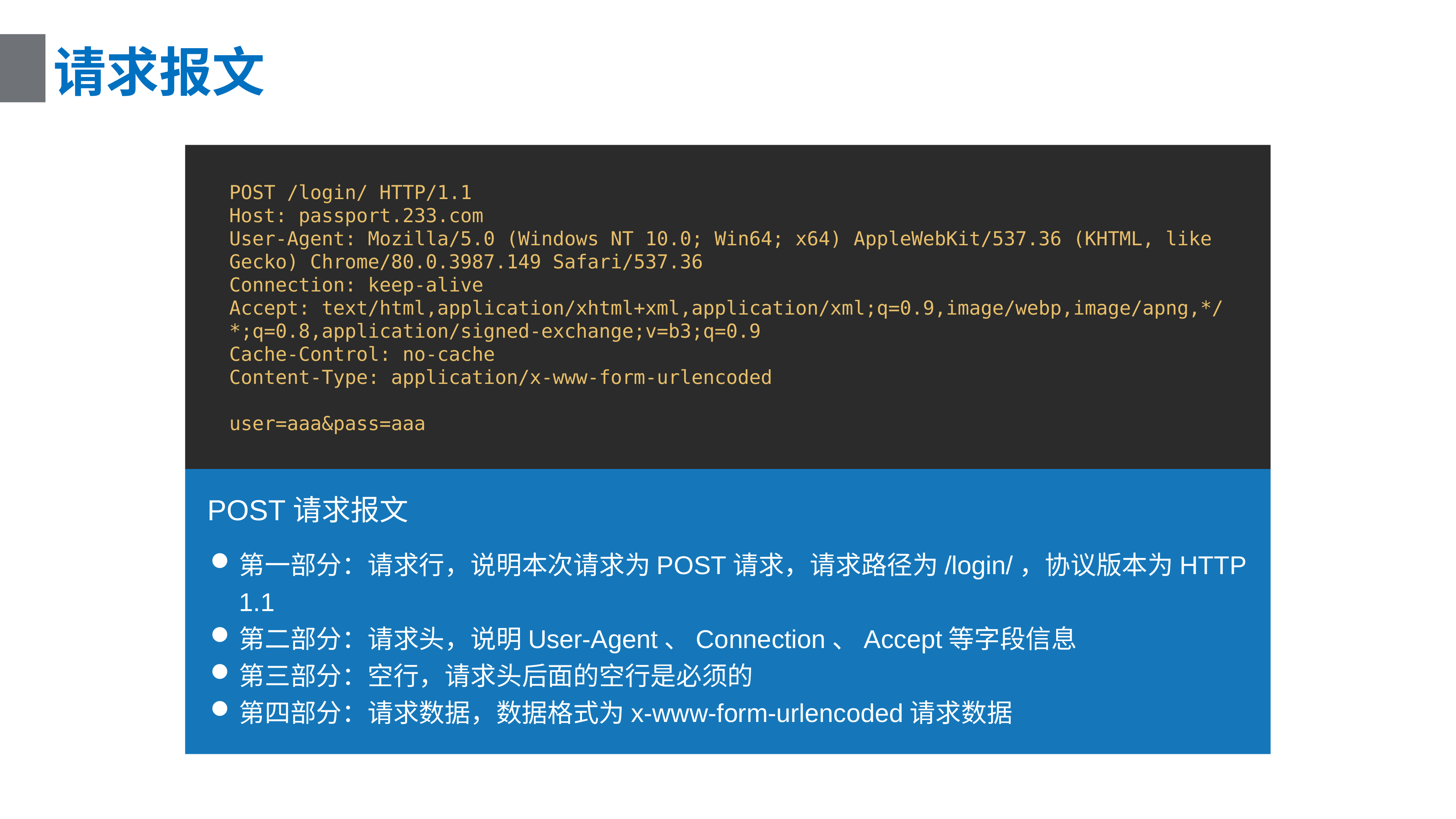

请求报文
POST /login/ HTTP/1.1
Host: passport.233.com
User-Agent: Mozilla/5.0 (Windows NT 10.0; Win64; x64) AppleWebKit/537.36 (KHTML, like Gecko) Chrome/80.0.3987.149 Safari/537.36
Connection: keep-alive
Accept: text/html,application/xhtml+xml,application/xml;q=0.9,image/webp,image/apng,*/*;q=0.8,application/signed-exchange;v=b3;q=0.9
Cache-Control: no-cache
Content-Type: application/x-www-form-urlencoded

user=aaa&pass=aaa

POST请求报文
第一部分：请求行，说明本次请求为POST请求，请求路径为/login/，协议版本为HTTP 1.1
第二部分：请求头，说明User-Agent、Connection、Accept等字段信息
第三部分：空行，请求头后面的空行是必须的
第四部分：请求数据，数据格式为x-www-form-urlencoded请求数据